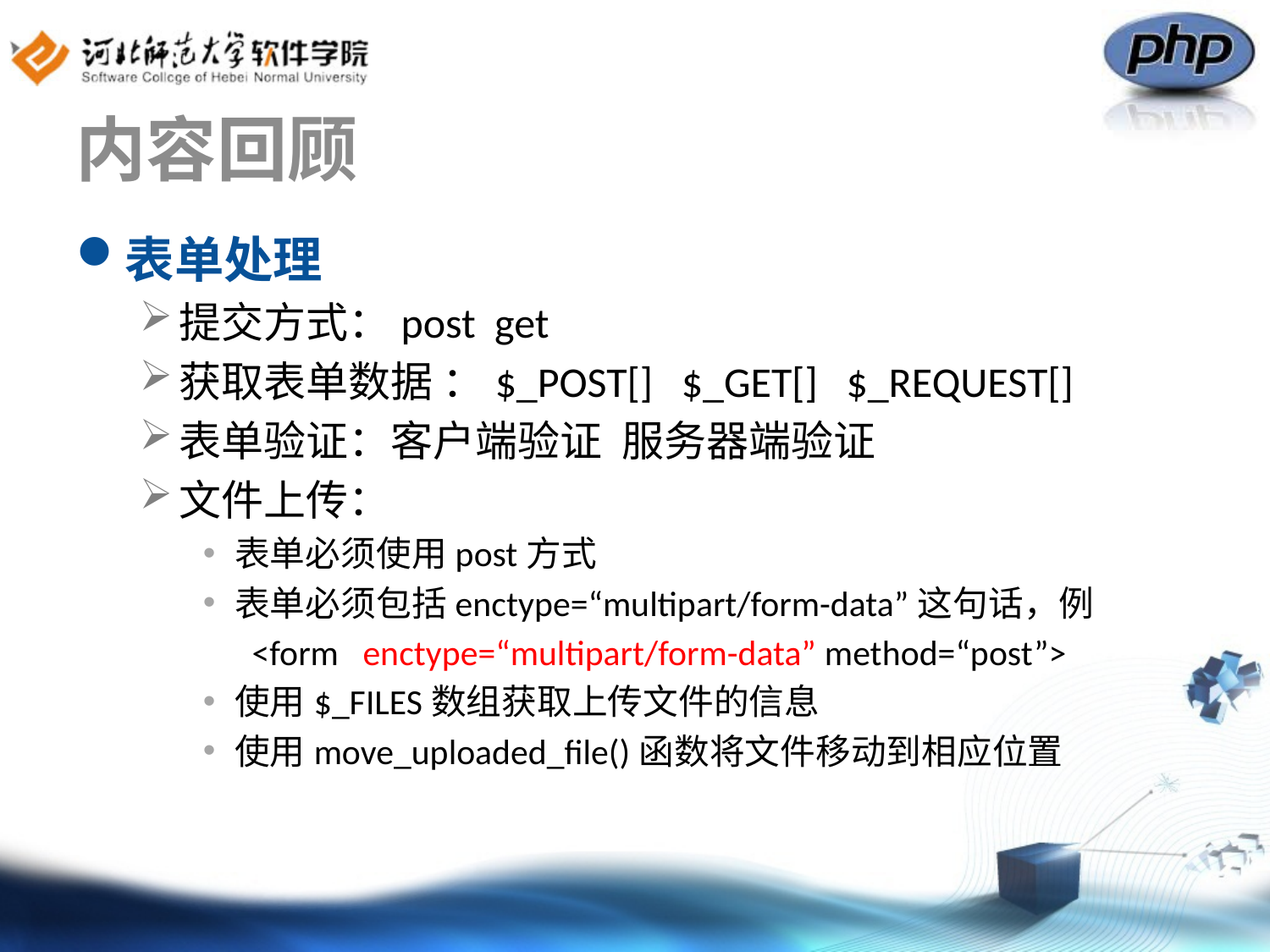

# 内容回顾
表单处理
提交方式：post  get
获取表单数据 ：$_POST[]   $_GET[]   $_REQUEST[]
表单验证：客户端验证  服务器端验证
文件上传：
表单必须使用post方式
表单必须包括enctype=“multipart/form-data”这句话，例
              <form   enctype=“multipart/form-data” method=“post”>
使用$_FILES数组获取上传文件的信息
使用move_uploaded_file()函数将文件移动到相应位置